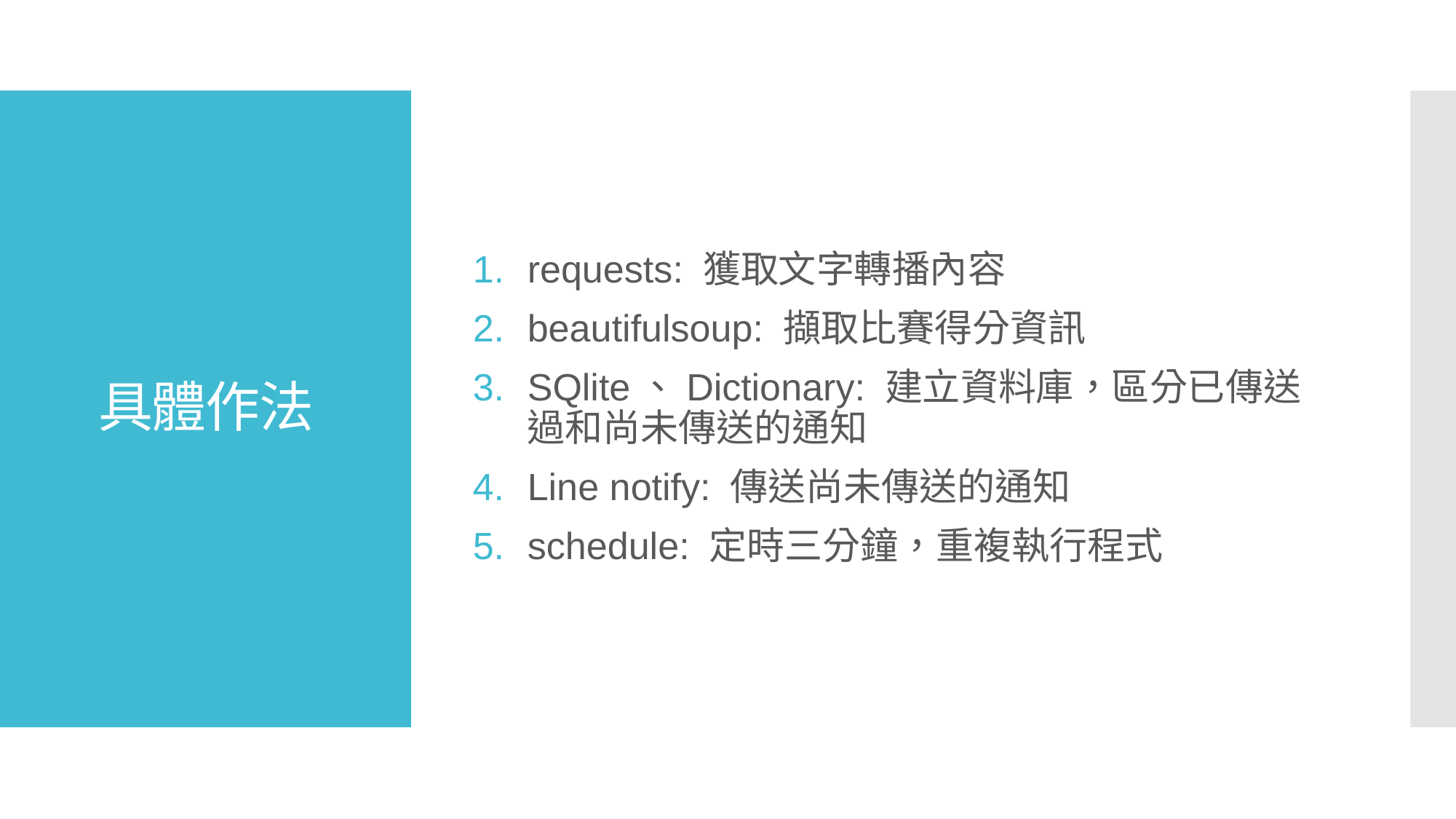

requests: 獲取文字轉播內容
beautifulsoup: 擷取比賽得分資訊
SQlite、Dictionary: 建立資料庫，區分已傳送過和尚未傳送的通知
Line notify: 傳送尚未傳送的通知
schedule: 定時三分鐘，重複執行程式
# 具體作法